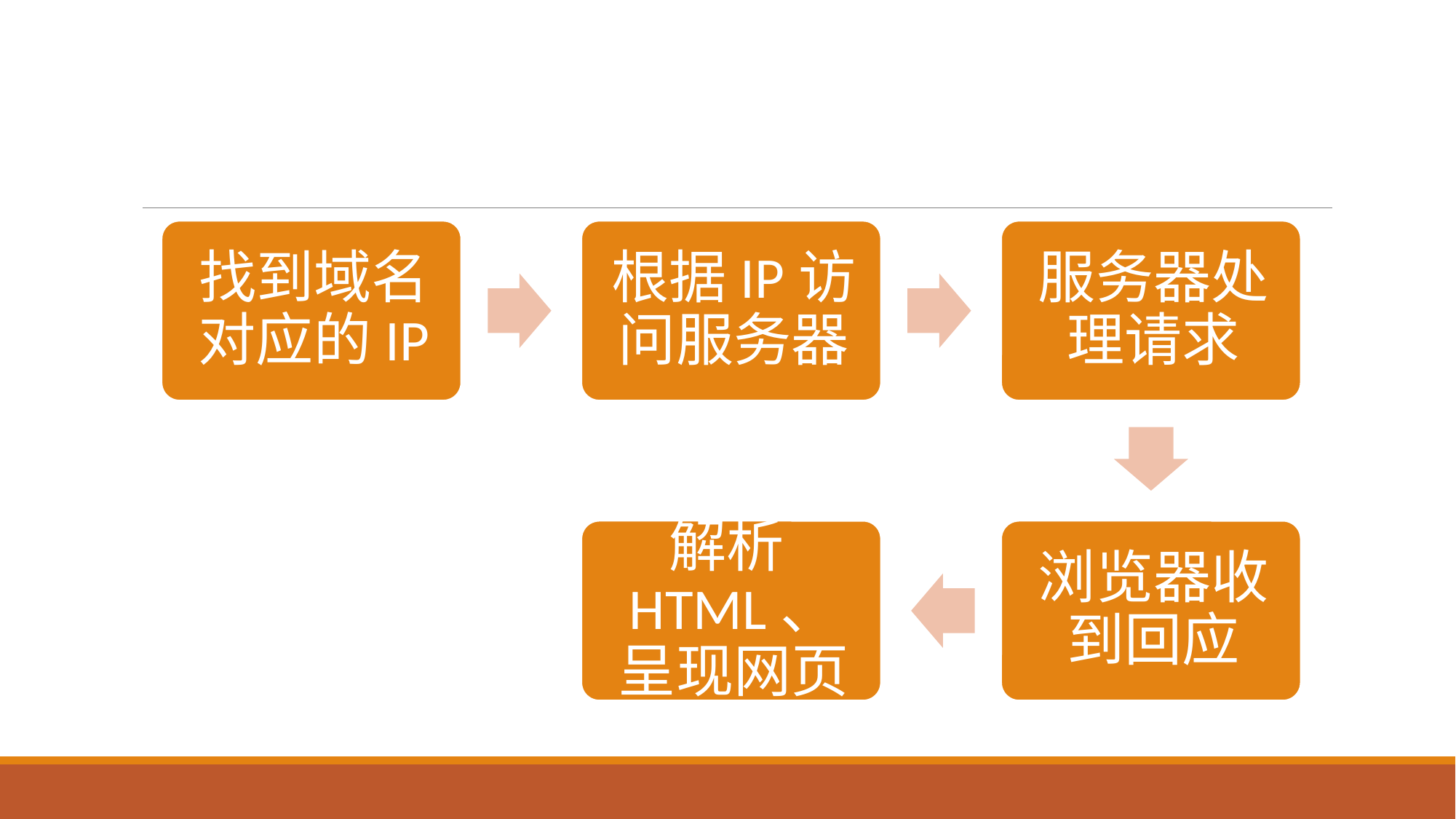

#
找到域名对应的IP

根据IP访问服务器

服务器处理请求

浏览器收到回应

解析HTML、呈现网页